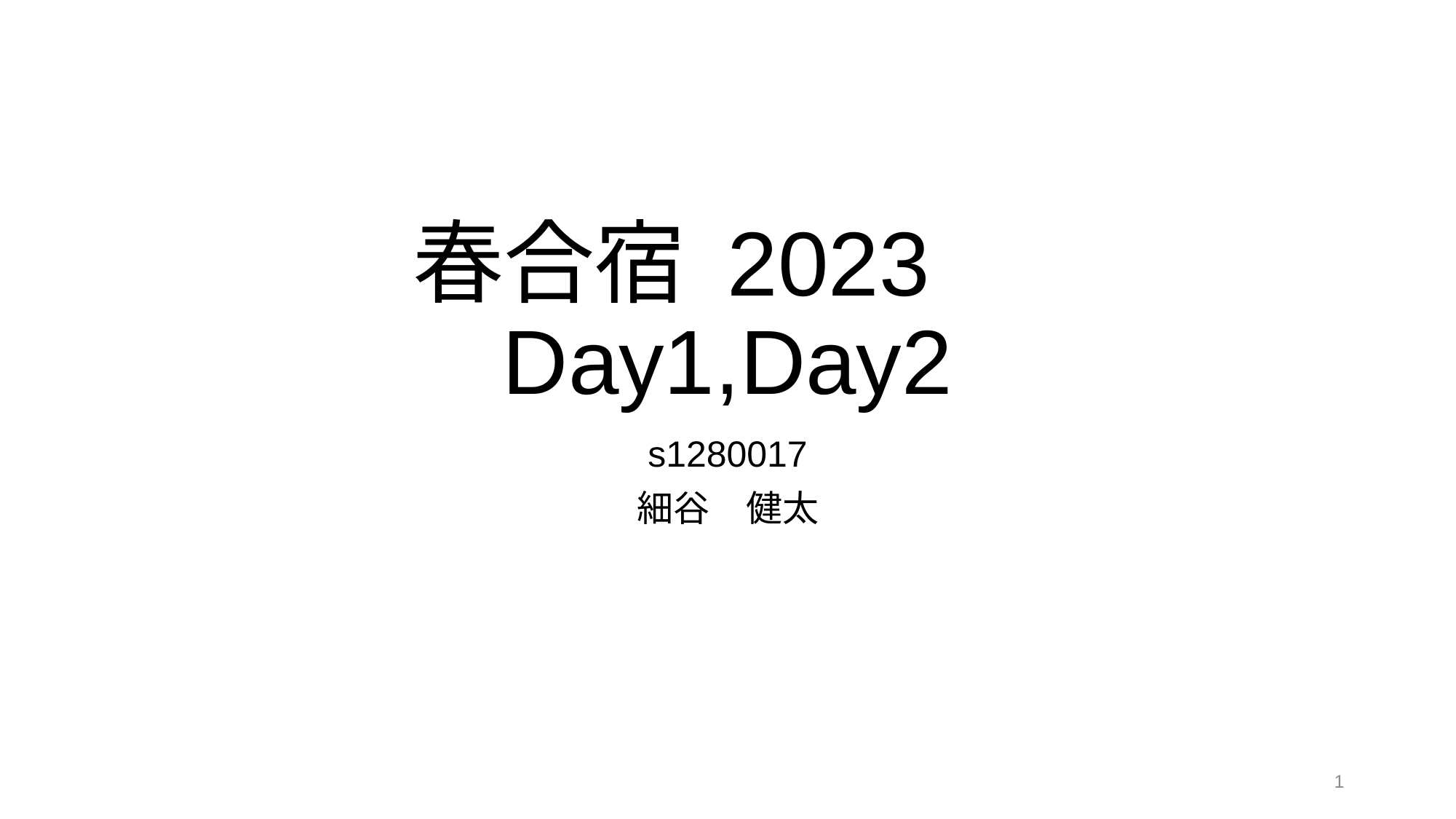

# 春合宿 2023　 Day1,Day2
s1280017
細谷　健太
1